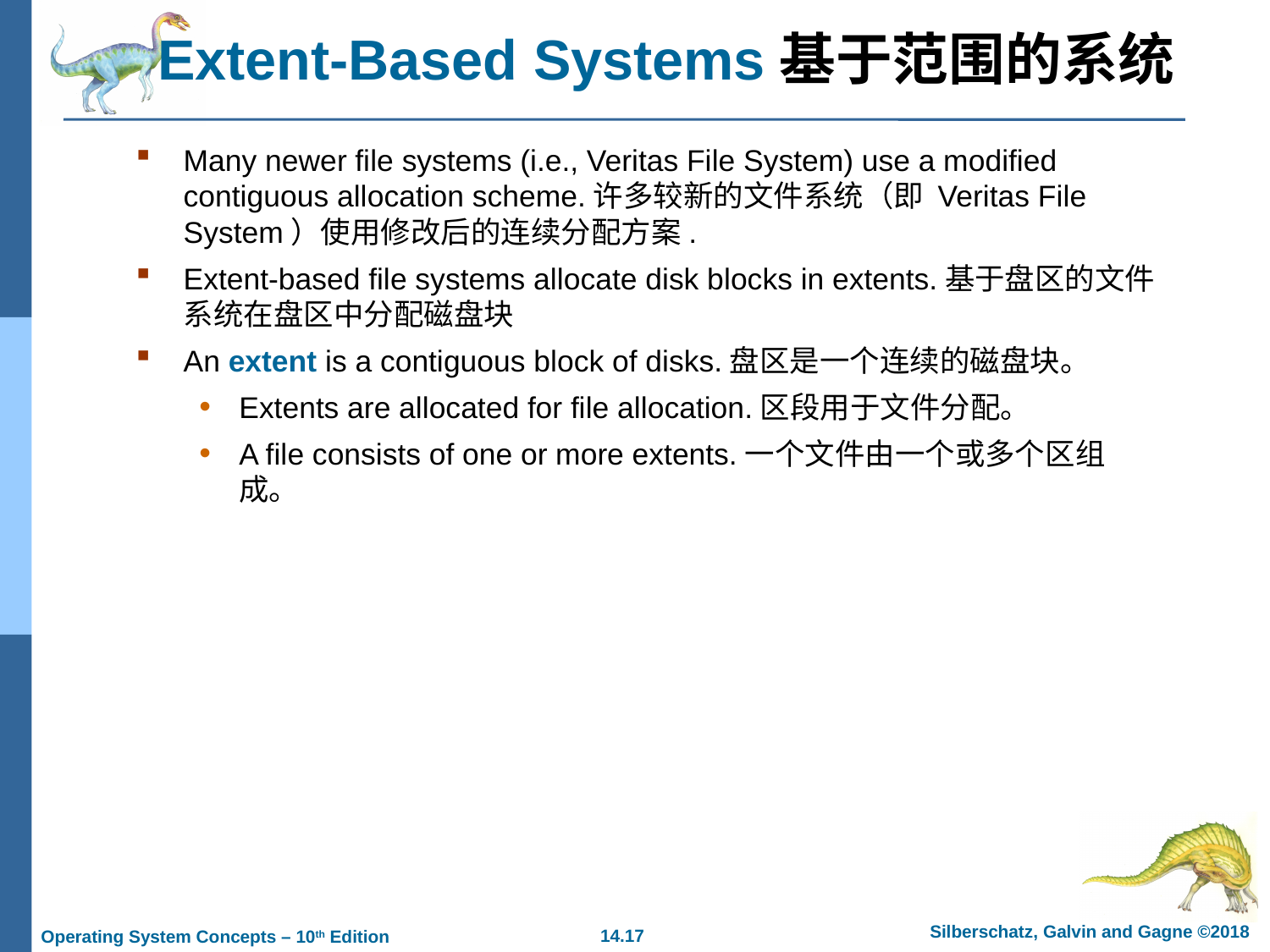

# Extent-Based Systems基于范围的系统
Many newer file systems (i.e., Veritas File System) use a modified contiguous allocation scheme.许多较新的文件系统（即 Veritas File System）使用修改后的连续分配方案.
Extent-based file systems allocate disk blocks in extents.基于盘区的文件系统在盘区中分配磁盘块
An extent is a contiguous block of disks.盘区是一个连续的磁盘块。
Extents are allocated for file allocation.区段用于文件分配。
A file consists of one or more extents.一个文件由一个或多个区组成。